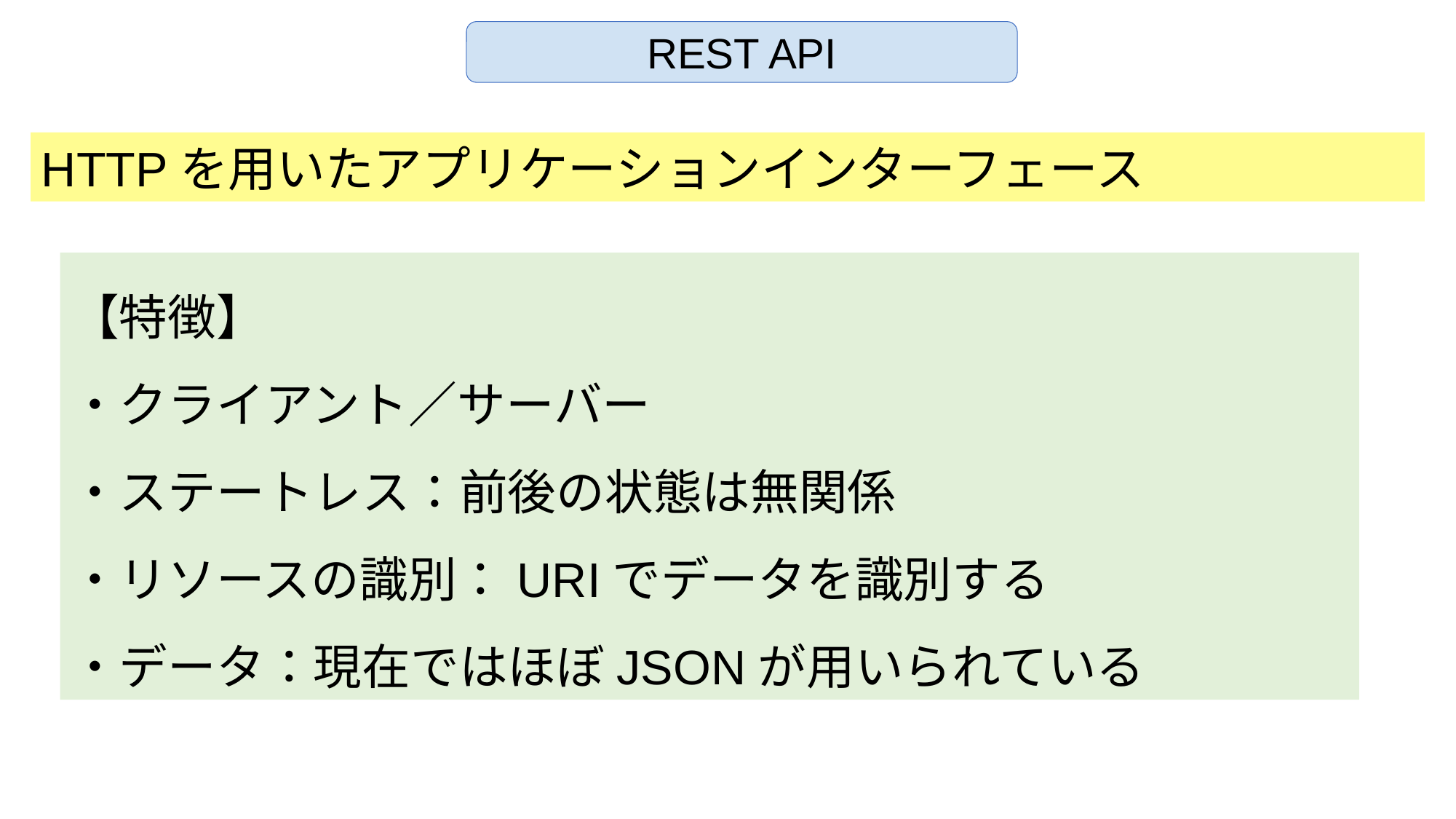

REST API
HTTPを用いたアプリケーションインターフェース
【特徴】
・クライアント／サーバー
・ステートレス：前後の状態は無関係
・リソースの識別：URIでデータを識別する
・データ：現在ではほぼJSONが用いられている